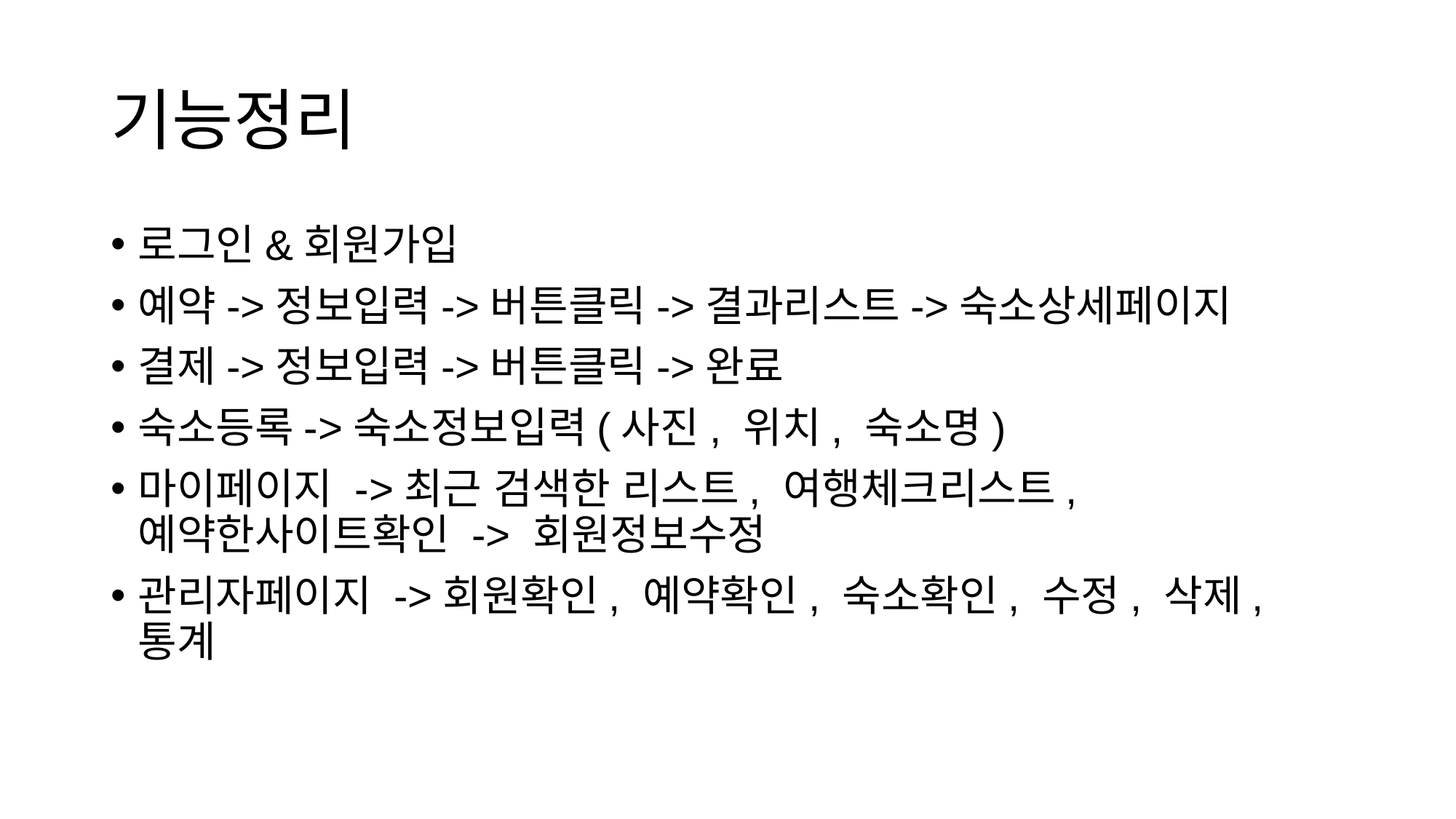

# 기능정리
로그인&회원가입
예약->정보입력->버튼클릭->결과리스트->숙소상세페이지
결제->정보입력->버튼클릭->완료
숙소등록->숙소정보입력(사진, 위치, 숙소명)
마이페이지 ->최근 검색한 리스트, 여행체크리스트, 예약한사이트확인 -> 회원정보수정
관리자페이지 ->회원확인, 예약확인, 숙소확인, 수정, 삭제, 통계